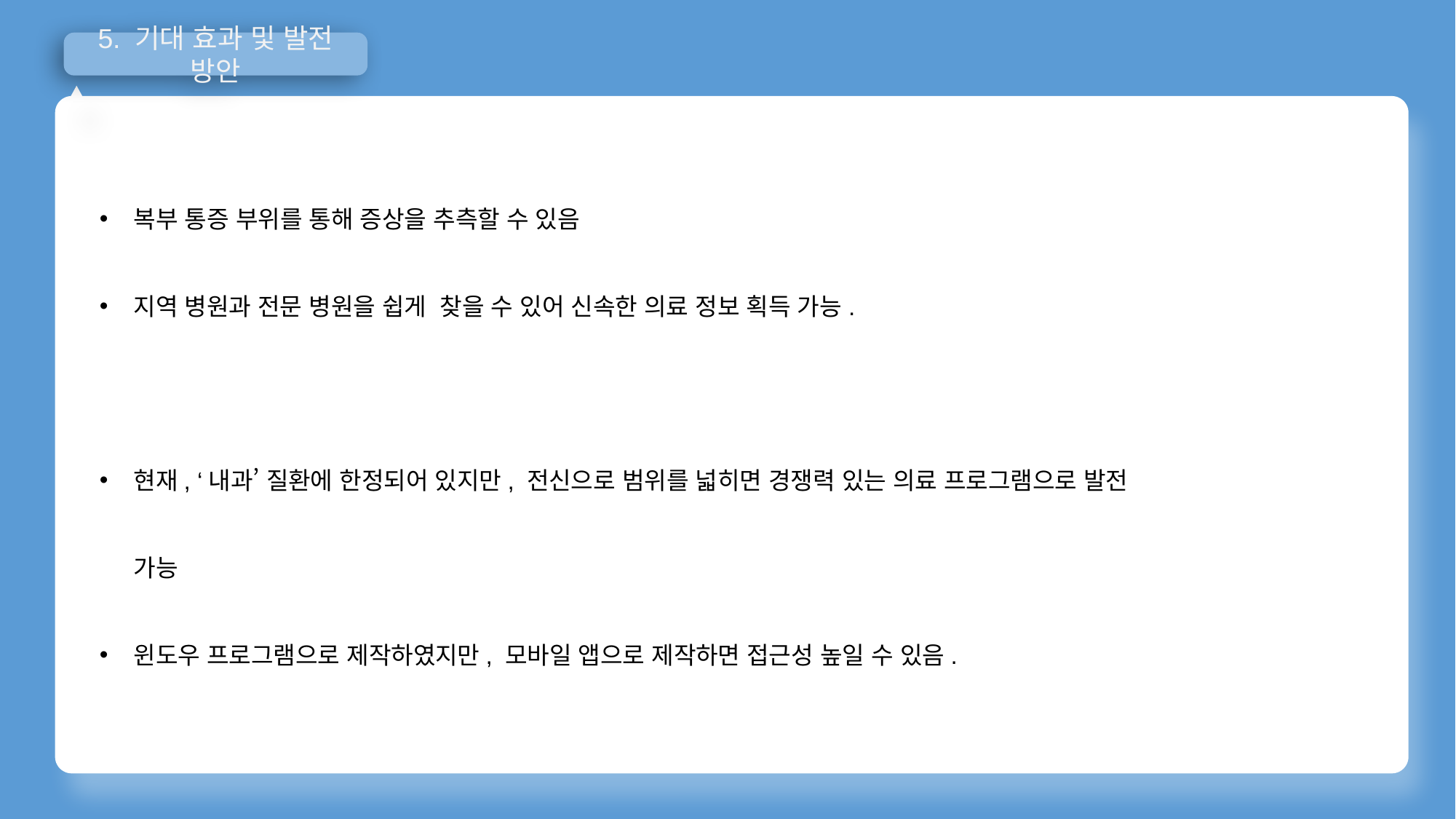

5. 기대 효과 및 발전 방안

복부 통증 부위를 통해 증상을 추측할 수 있음
지역 병원과 전문 병원을 쉽게  찾을 수 있어 신속한 의료 정보 획득 가능.

현재, ‘내과’ 질환에 한정되어 있지만, 전신으로 범위를 넓히면 경쟁력 있는 의료 프로그램으로 발전 가능
윈도우 프로그램으로 제작하였지만, 모바일 앱으로 제작하면 접근성 높일 수 있음.